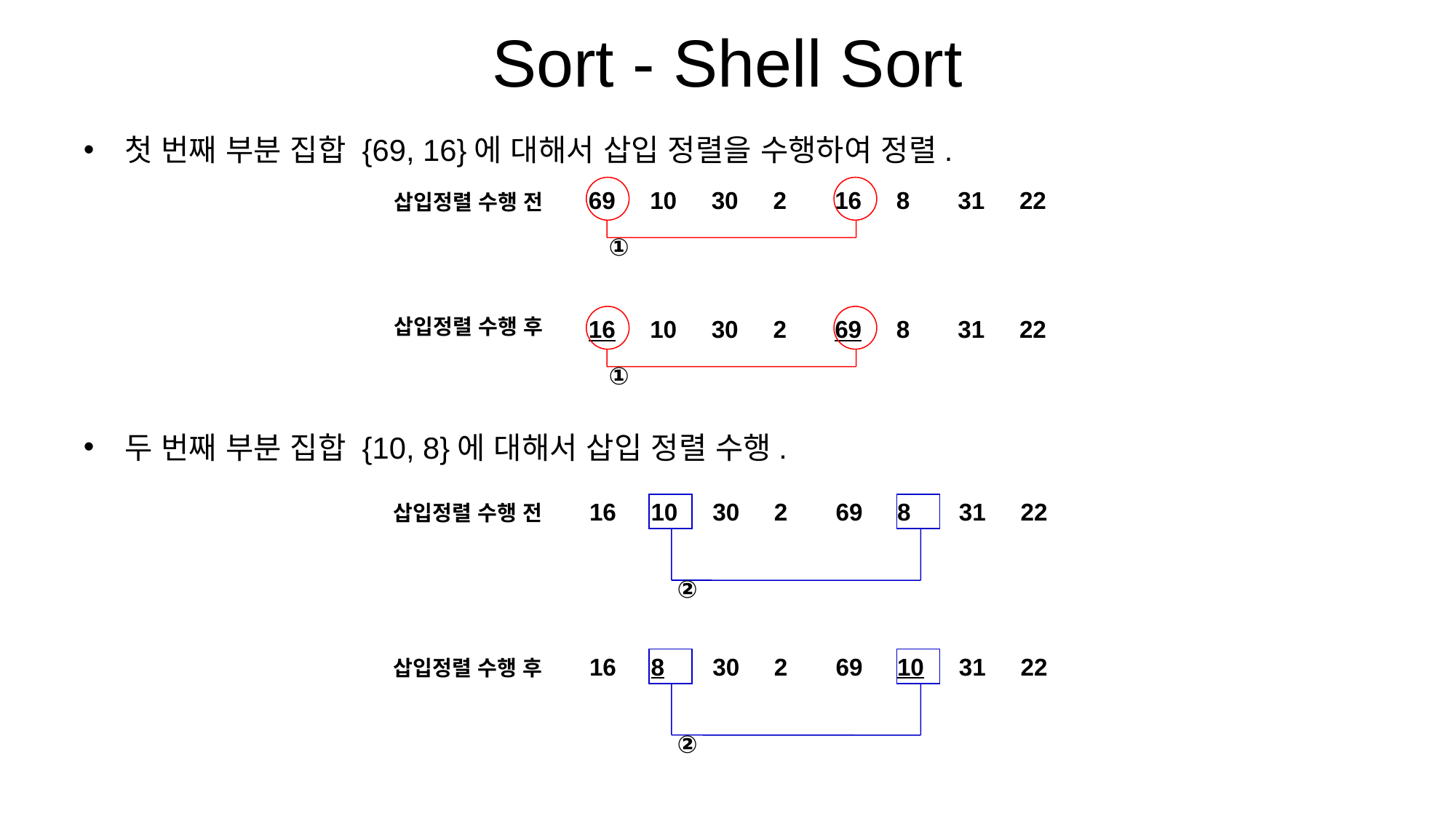

# Sort - Shell Sort
첫 번째 부분 집합 {69, 16}에 대해서 삽입 정렬을 수행하여 정렬.

두 번째 부분 집합 {10, 8}에 대해서 삽입 정렬 수행.

| 69 | 10 | 30 | 2 | 16 | 8 | 31 | 22 |
| --- | --- | --- | --- | --- | --- | --- | --- |
삽입정렬 수행 전

①

삽입정렬 수행 후
| 16 | 10 | 30 | 2 | 69 | 8 | 31 | 22 |
| --- | --- | --- | --- | --- | --- | --- | --- |

①
| 16 | 10 | 30 | 2 | 69 | 8 | 31 | 22 |
| --- | --- | --- | --- | --- | --- | --- | --- |

삽입정렬 수행 전

②
| 16 | 8 | 30 | 2 | 69 | 10 | 31 | 22 |
| --- | --- | --- | --- | --- | --- | --- | --- |
삽입정렬 수행 후

②